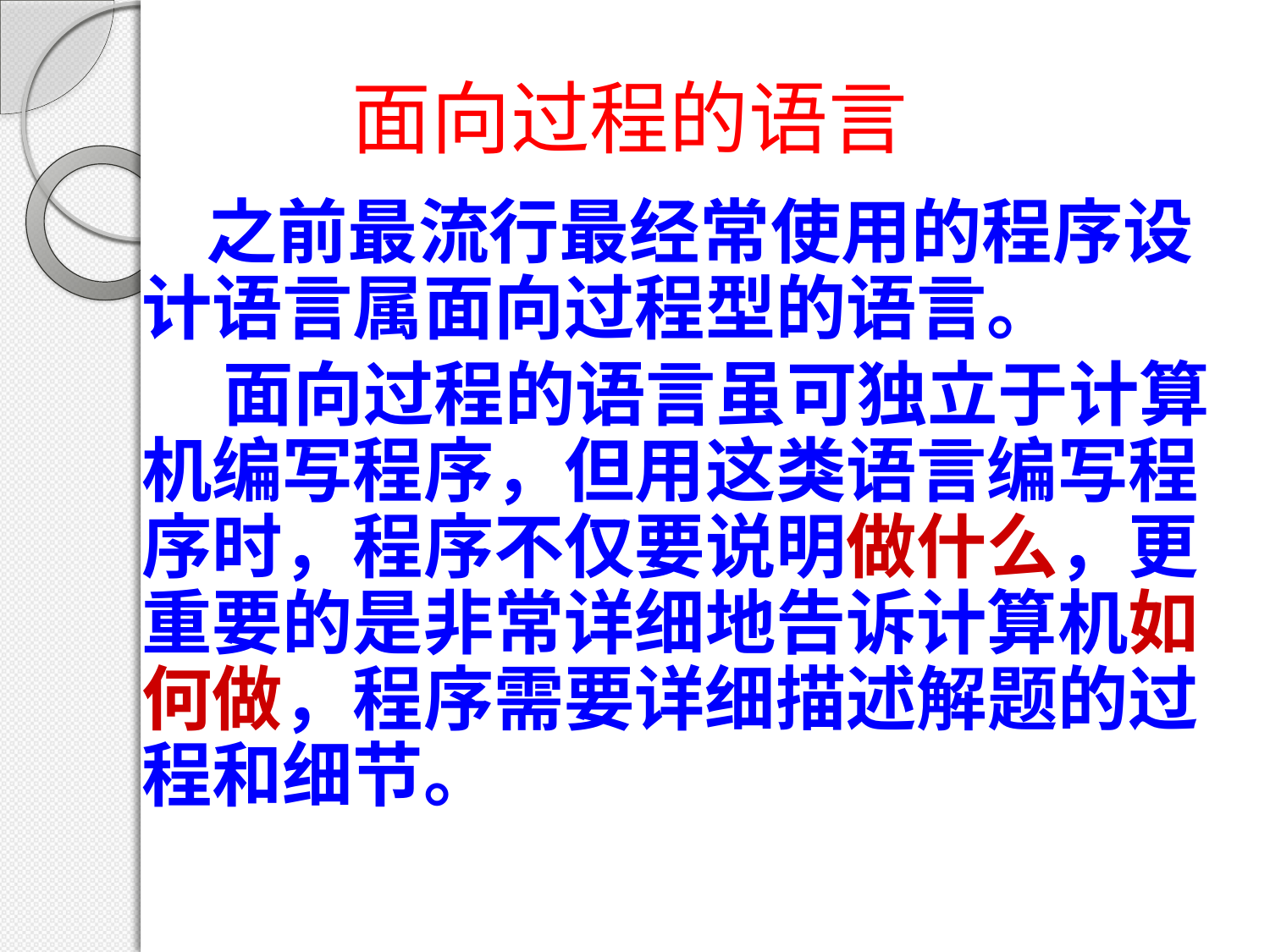

# 面向过程的语言
   之前最流行最经常使用的程序设计语言属面向过程型的语言。
    面向过程的语言虽可独立于计算机编写程序，但用这类语言编写程序时，程序不仅要说明做什么，更重要的是非常详细地告诉计算机如何做，程序需要详细描述解题的过程和细节。
12